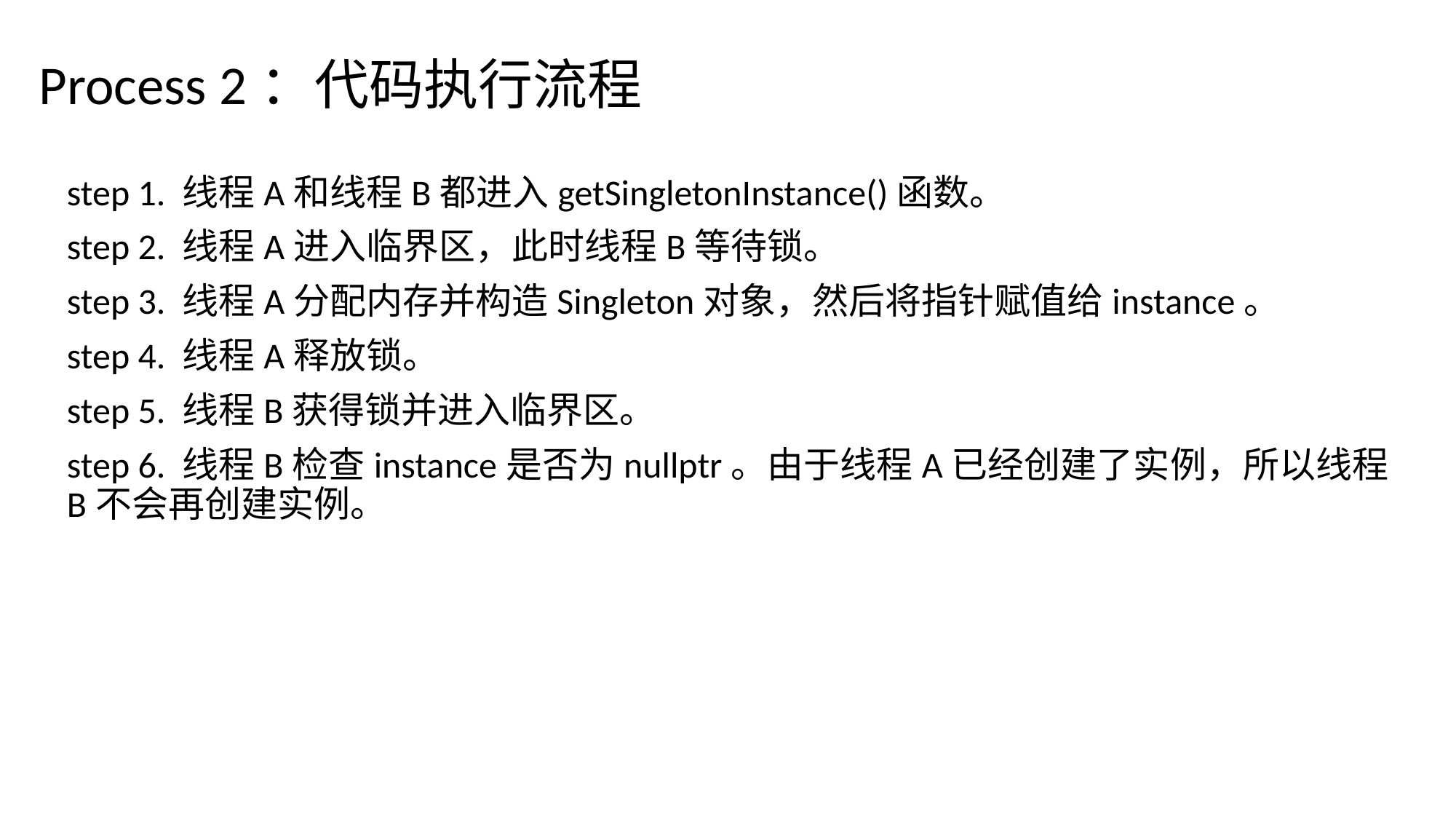

# Process 2：代码执行流程
step 1. 线程A和线程B都进入getSingletonInstance()函数。
step 2. 线程A进入临界区，此时线程B等待锁。
step 3. 线程A分配内存并构造Singleton对象，然后将指针赋值给instance。
step 4. 线程A释放锁。
step 5. 线程B获得锁并进入临界区。
step 6. 线程B检查instance是否为nullptr。由于线程A已经创建了实例，所以线程B不会再创建实例。